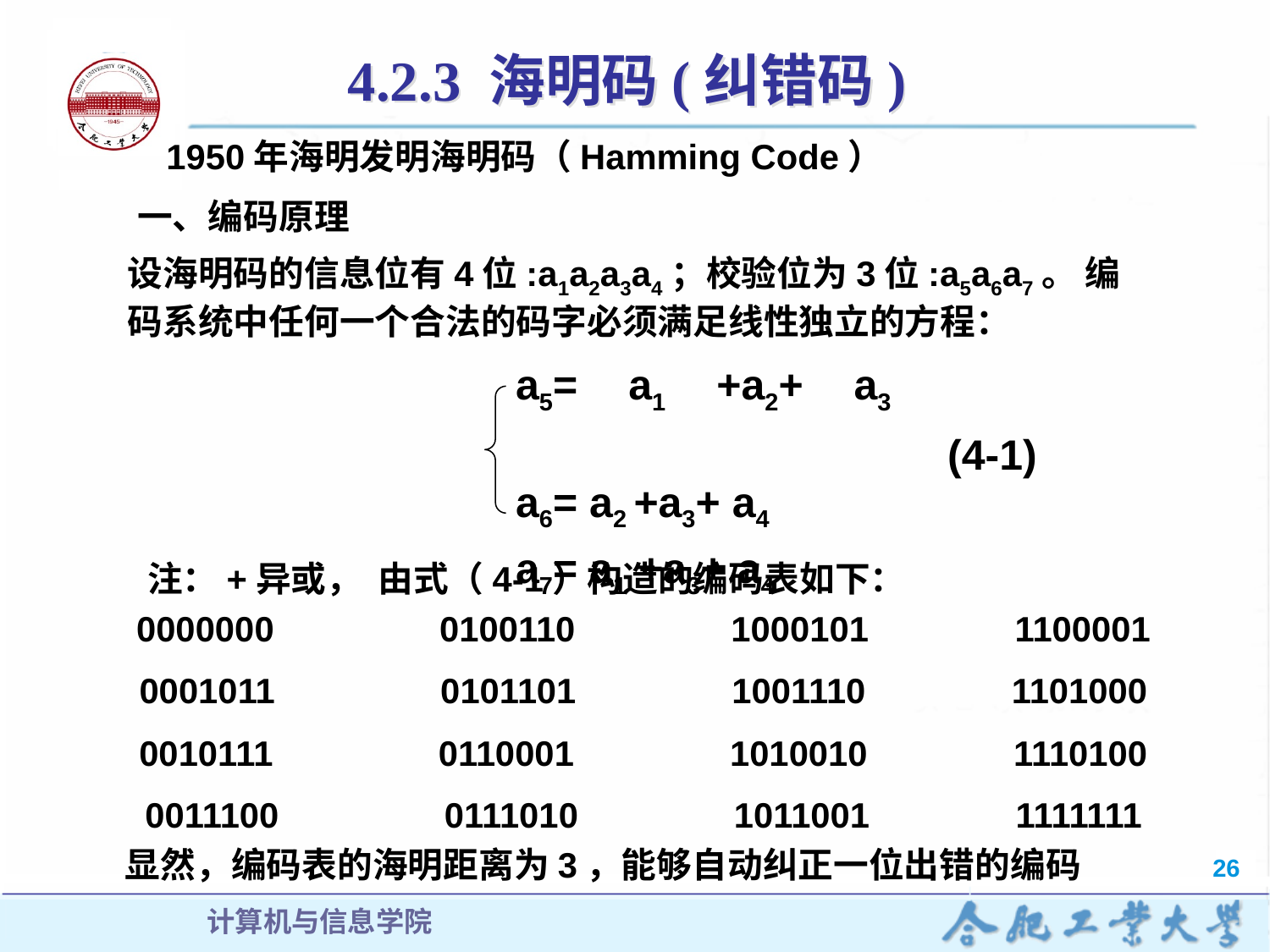

# 4.2.3 海明码(纠错码)
1950年海明发明海明码（Hamming Code）
一、编码原理
设海明码的信息位有4位:a1a2a3a4；校验位为3位:a5a6a7。 编码系统中任何一个合法的码字必须满足线性独立的方程：
	a5= a1 +a2+ a3
	a6= a2 +a3+ a4
	a7= a1 +a3+ a4

(4-1)
注：+异或，  由式（4-1）构造的编码表如下：
  0000000                 0100110                1000101               1100001
  0001011                 0101101                1001110               1101000
  0010111                 0110001                1010010               1110100
  0011100                 0111010                1011001               1111111
显然，编码表的海明距离为3，能够自动纠正一位出错的编码